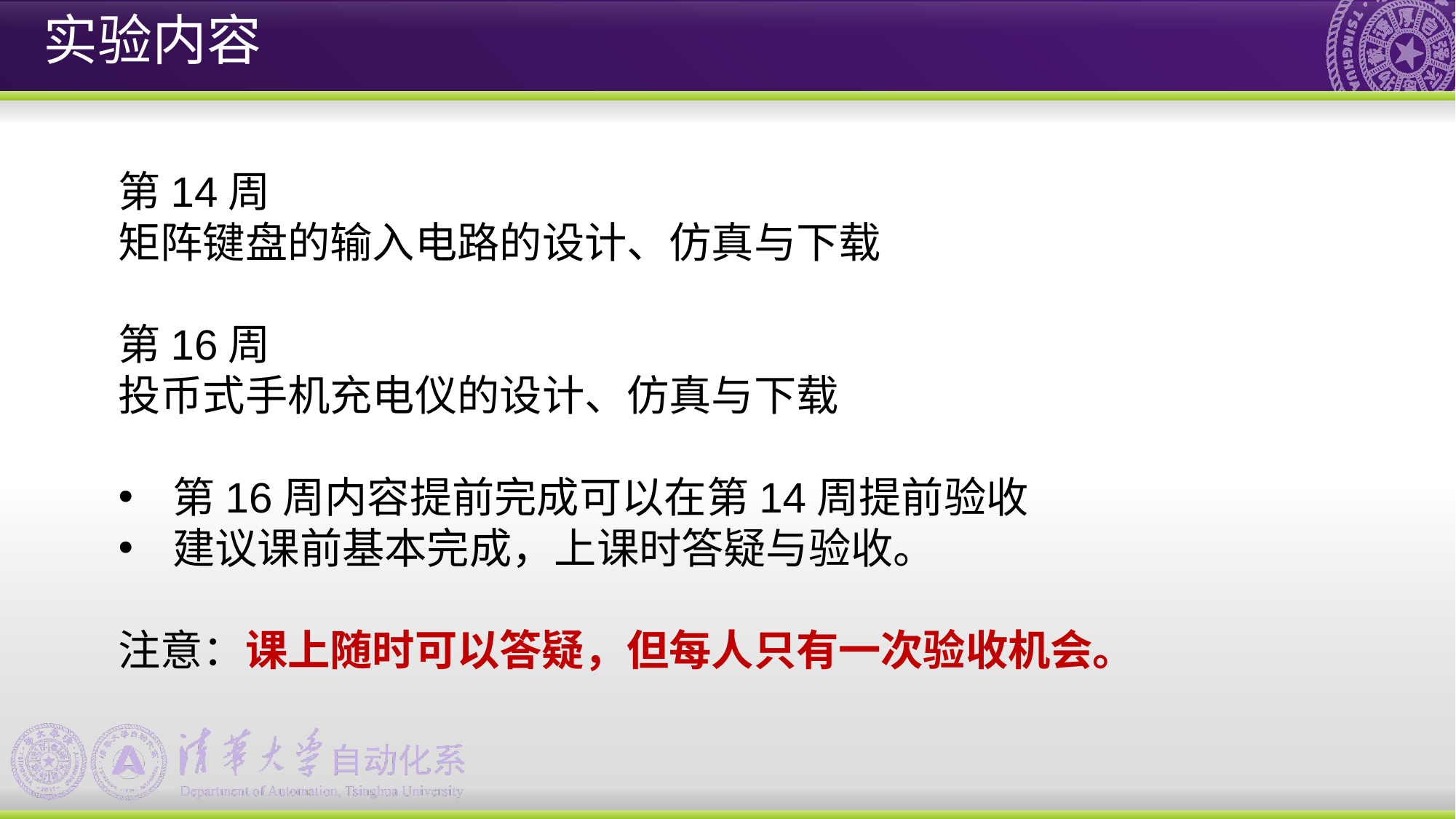

实验内容

第14周
矩阵键盘的输入电路的设计、仿真与下载

第16周
投币式手机充电仪的设计、仿真与下载

第16周内容提前完成可以在第14周提前验收
建议课前基本完成，上课时答疑与验收。

注意：课上随时可以答疑，但每人只有一次验收机会。